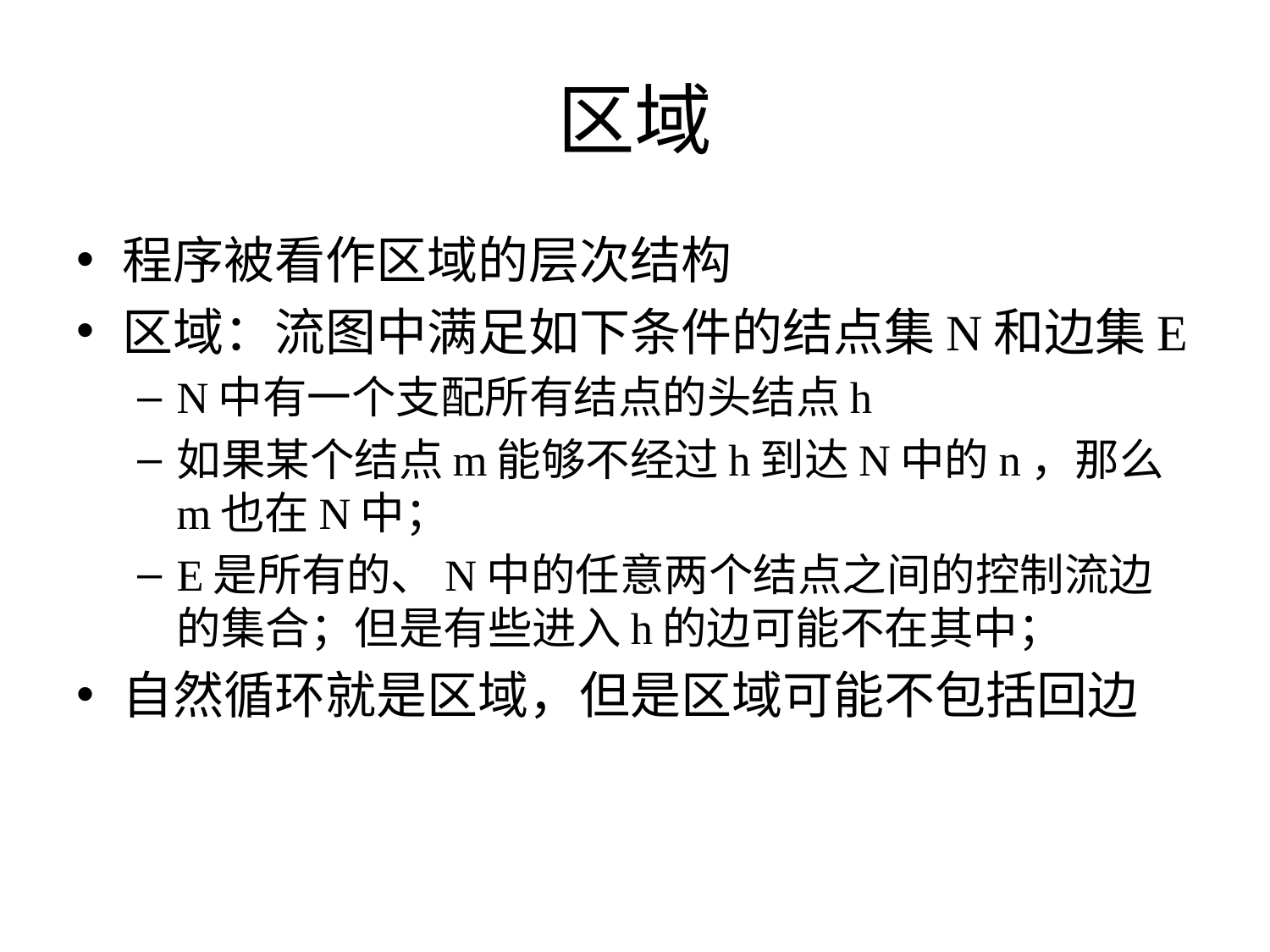

# 区域
程序被看作区域的层次结构
区域：流图中满足如下条件的结点集N和边集E
N中有一个支配所有结点的头结点h
如果某个结点m能够不经过h到达N中的n，那么m也在N中；
E是所有的、N中的任意两个结点之间的控制流边的集合；但是有些进入h的边可能不在其中；
自然循环就是区域，但是区域可能不包括回边